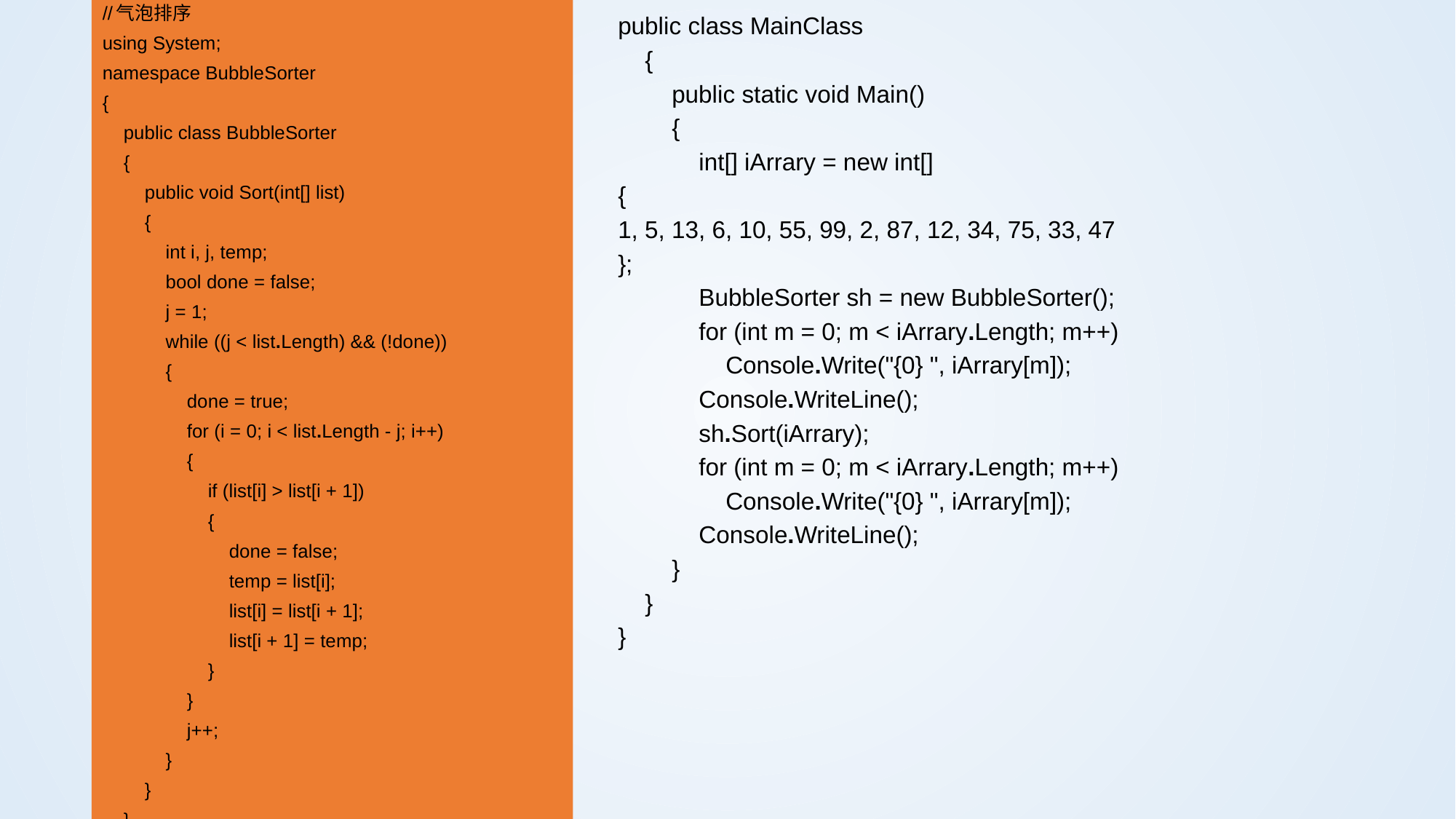

//气泡排序
using System;
namespace BubbleSorter
{
    public class BubbleSorter
    {
        public void Sort(int[] list)
        {
            int i, j, temp;
            bool done = false;
            j = 1;
            while ((j < list.Length) && (!done))
            {
                done = true;
                for (i = 0; i < list.Length - j; i++)
                {
                    if (list[i] > list[i + 1])
                    {
                        done = false;
                        temp = list[i];
                        list[i] = list[i + 1];
                        list[i + 1] = temp;
                    }
                }
                j++;
            }
        }
    }
public class MainClass
    {
        public static void Main()
        {
            int[] iArrary = new int[]
{
1, 5, 13, 6, 10, 55, 99, 2, 87, 12, 34, 75, 33, 47
};
            BubbleSorter sh = new BubbleSorter();
            for (int m = 0; m < iArrary.Length; m++)
                Console.Write("{0} ", iArrary[m]);
            Console.WriteLine();
            sh.Sort(iArrary);
            for (int m = 0; m < iArrary.Length; m++)
                Console.Write("{0} ", iArrary[m]);
            Console.WriteLine();
        }
    }
}